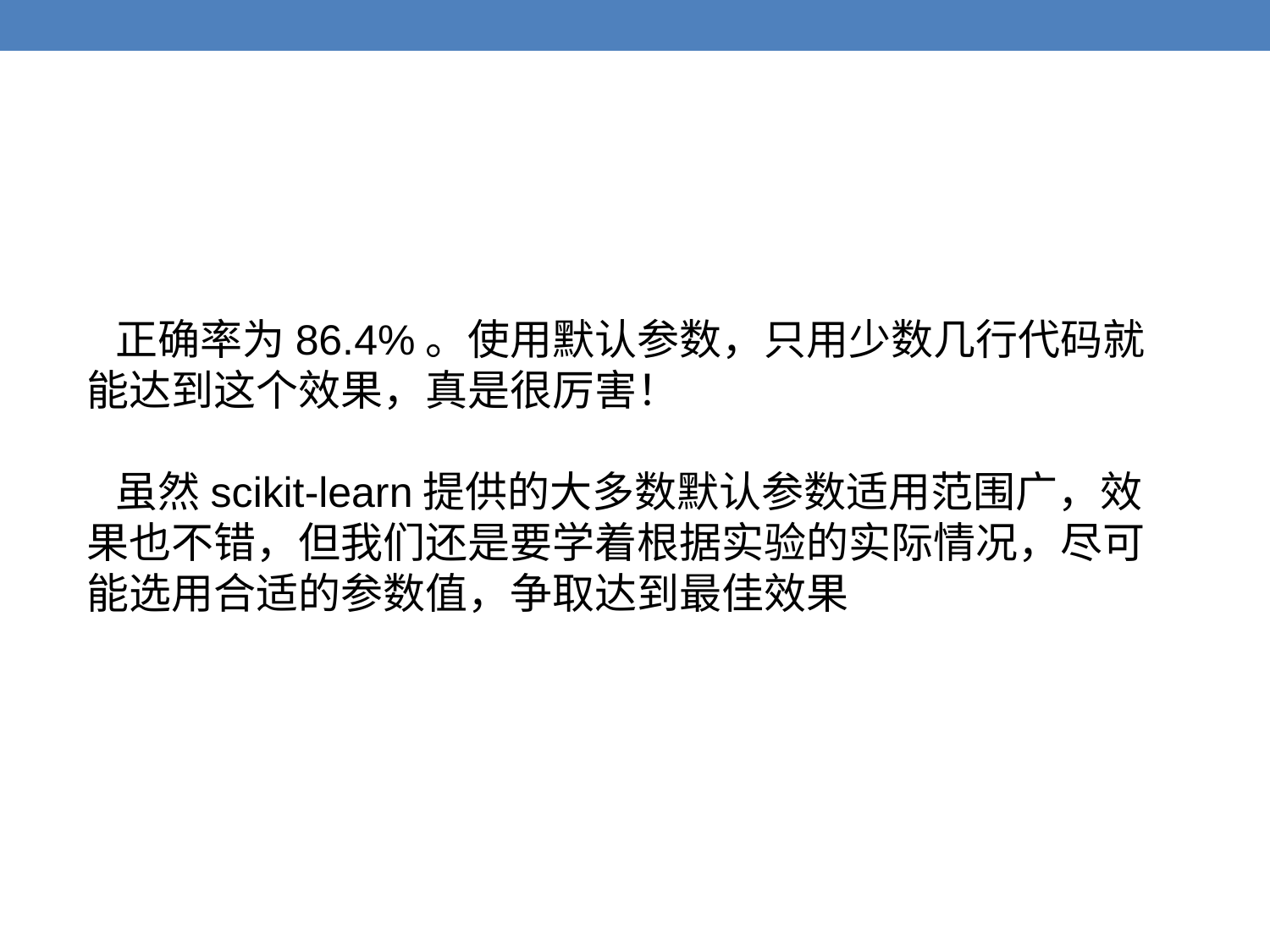

正确率为86.4%。使用默认参数，只用少数几行代码就能达到这个效果，真是很厉害！

  虽然scikit-learn提供的大多数默认参数适用范围广，效果也不错，但我们还是要学着根据实验的实际情况，尽可能选用合适的参数值，争取达到最佳效果